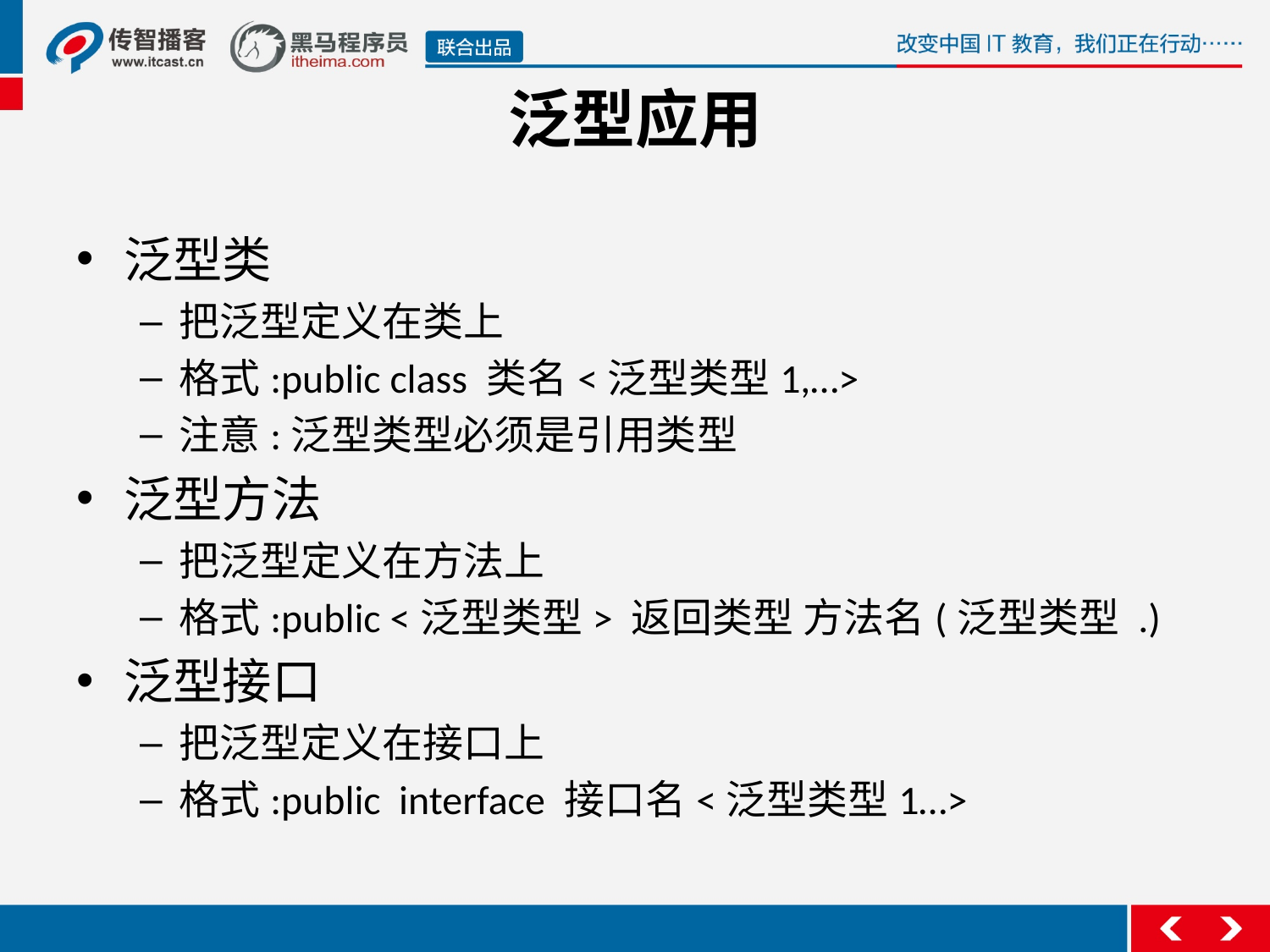

# 泛型应用
泛型类
把泛型定义在类上
格式:public class 类名<泛型类型1,…>
注意:泛型类型必须是引用类型
泛型方法
把泛型定义在方法上
格式:public <泛型类型> 返回类型 方法名(泛型类型 .)
泛型接口
把泛型定义在接口上
格式:public  interface 接口名<泛型类型1…>